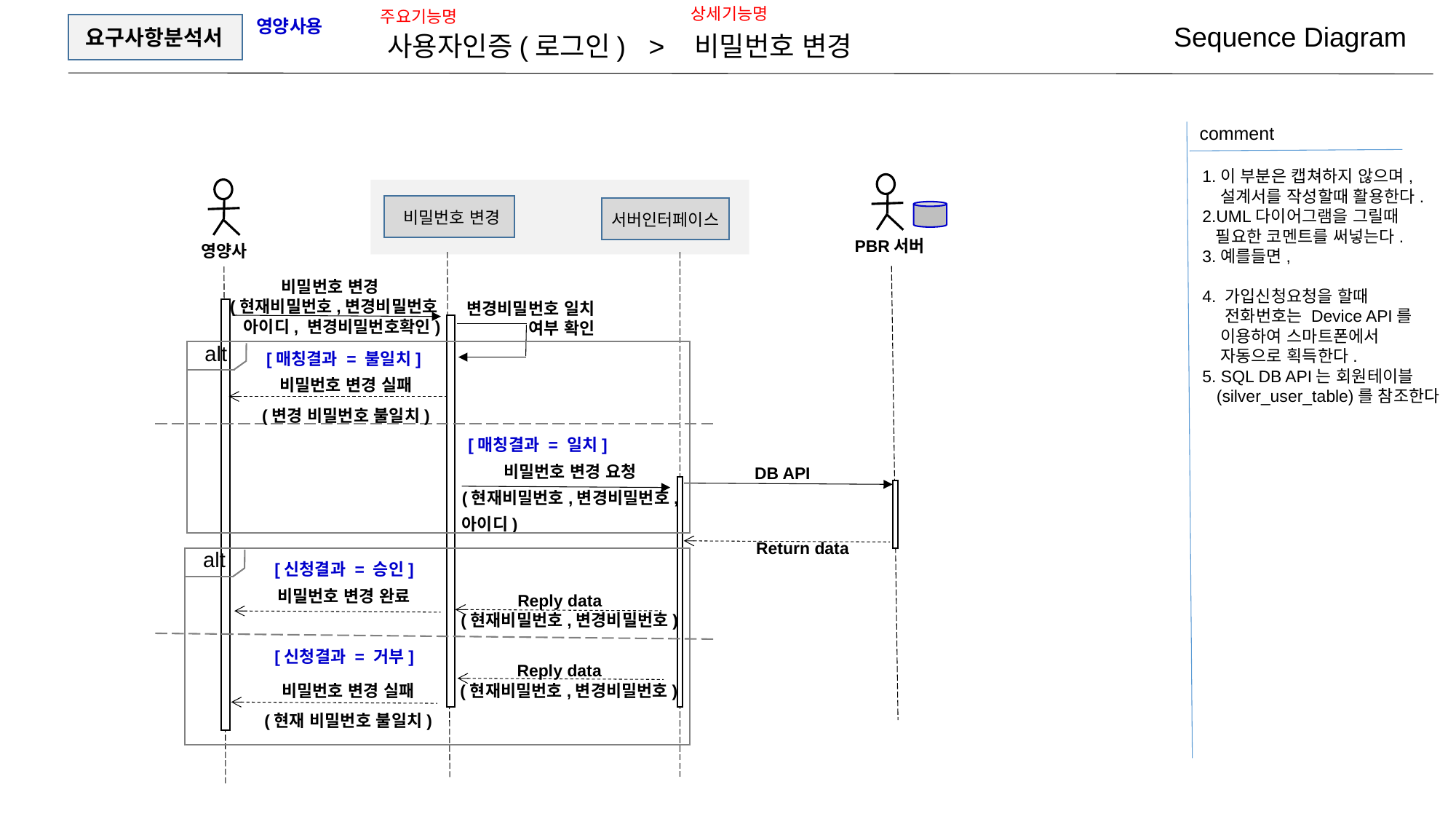

상세기능명
주요기능명
영양사용
Sequence Diagram

요구사항분석서
사용자인증(로그인)   >   비밀번호 변경
comment
1.이 부분은 캡쳐하지 않으며,
   설계서를 작성할때 활용한다.
2.UML다이어그램을 그릴때
  필요한 코멘트를 써넣는다.
3.예를들면,

4. 가입신청요청을 할때
    전화번호는 Device API를
   이용하여 스마트폰에서
   자동으로 획득한다.
5. SQL DB API는 회원테이블
   (silver_user_table)를 참조한다

비밀번호 변경
서버인터페이스
PBR서버
 영양사
          비밀번호 변경
(현재비밀번호,변경비밀번호
  아이디, 변경비밀번호확인)
변경비밀번호 일치
여부 확인

alt

[매칭결과 = 불일치]
비밀번호 변경 실패
(변경 비밀번호 불일치)

[매칭결과 = 일치]
비밀번호 변경 요청
(현재비밀번호,변경비밀번호,
아이디)

DB API

Return data
alt

[신청결과 = 승인]
비밀번호 변경 완료
            Reply data
(현재비밀번호,변경비밀번호)
[신청결과 = 거부]
            Reply data
(현재비밀번호,변경비밀번호)
비밀번호 변경 실패
(현재 비밀번호 불일치)